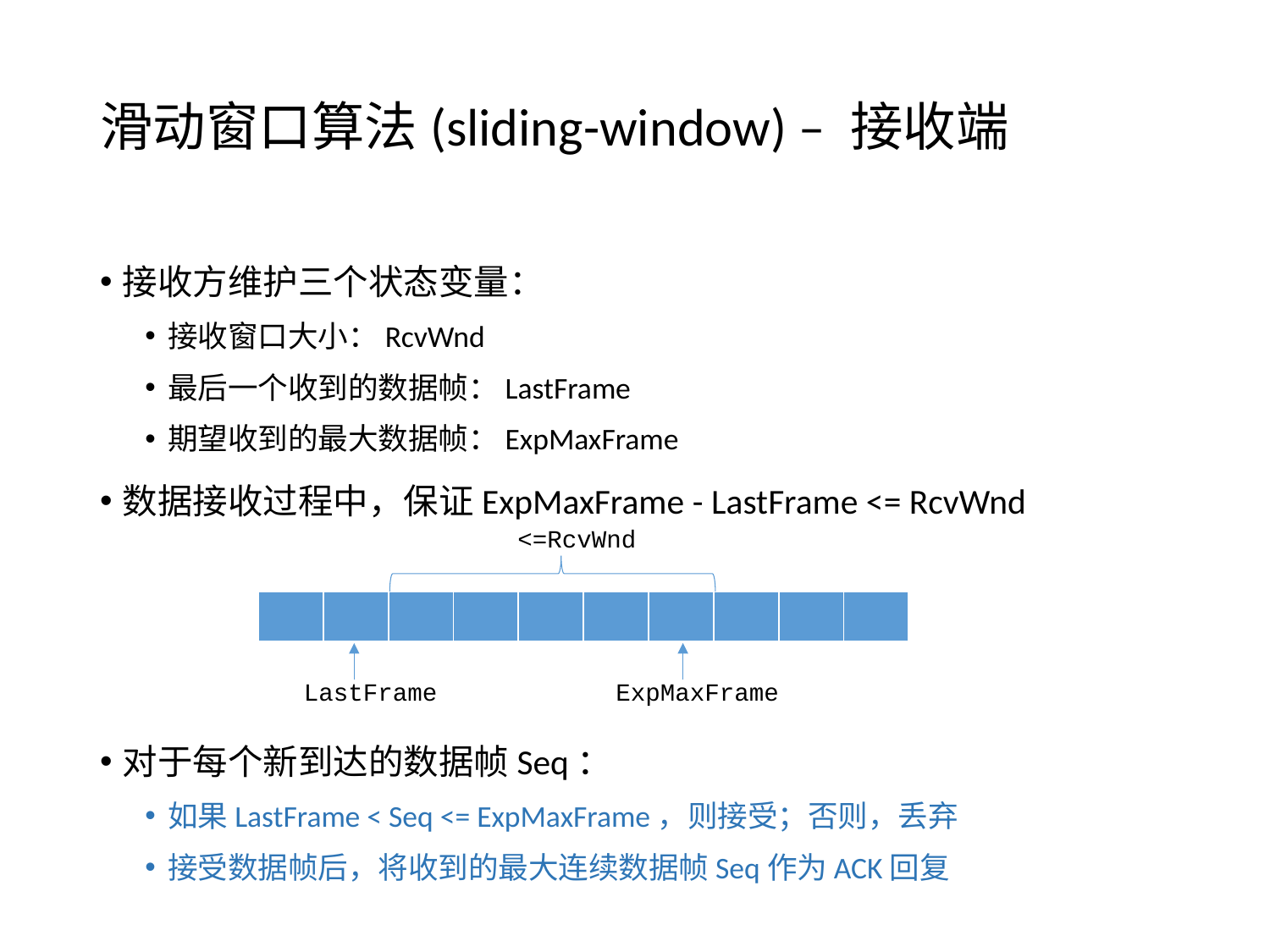

# 滑动窗口算法(sliding-window) – 接收端
接收方维护三个状态变量：
接收窗口大小：RcvWnd
最后一个收到的数据帧：LastFrame
期望收到的最大数据帧：ExpMaxFrame
数据接收过程中，保证ExpMaxFrame - LastFrame <= RcvWnd

对于每个新到达的数据帧Seq：
如果LastFrame < Seq <= ExpMaxFrame，则接受；否则，丢弃
接受数据帧后，将收到的最大连续数据帧Seq作为ACK回复

<=RcvWnd
|  |  |  |  |  |  |  |  |  |  |
| --- | --- | --- | --- | --- | --- | --- | --- | --- | --- |
LastFrame
ExpMaxFrame

26